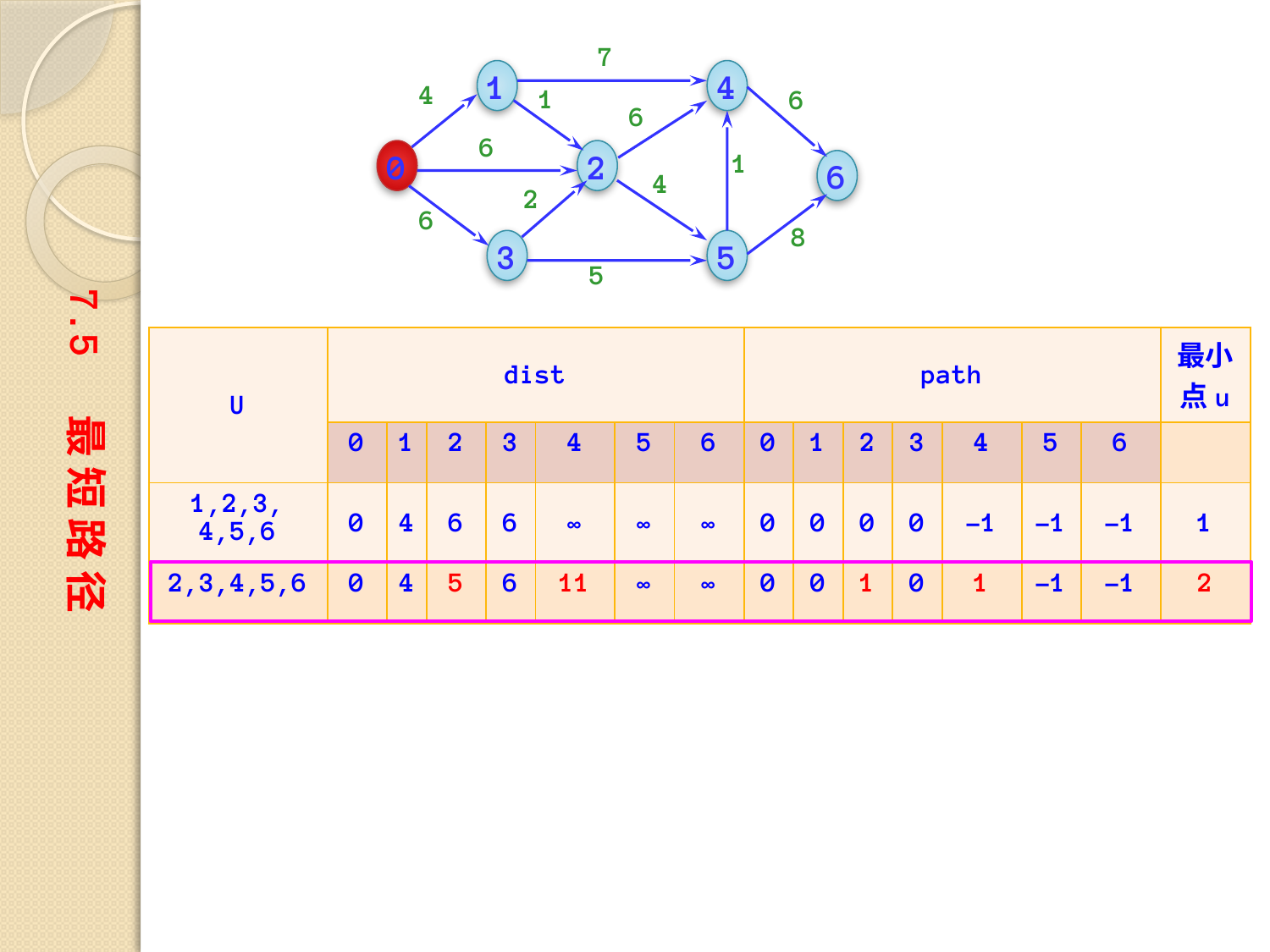

7
1
4
4
6

1

6

6
1
0
2
6
4

2

6
8
3
5
5

7.5  最 短 路 径
| U | dist |  |  |  |  |  |  | path |  |  |  |  |  |  | 最小点u |
| --- | --- | --- | --- | --- | --- | --- | --- | --- | --- | --- | --- | --- | --- | --- | --- |
|  | 0 | 1 | 2 | 3 | 4 | 5 | 6 | 0 | 1 | 2 | 3 | 4 | 5 | 6 |  |
| 1,2,3, 4,5,6 | 0 | 4 | 6 | 6 | ∞ | ∞ | ∞ | 0 | 0 | 0 | 0 | -1 | -1 | -1 | 1 |
| 2,3,4,5,6 | 0 | 4 | 5 | 6 | 11 | ∞ | ∞ | 0 | 0 | 1 | 0 | 1 | -1 | -1 | 2 |